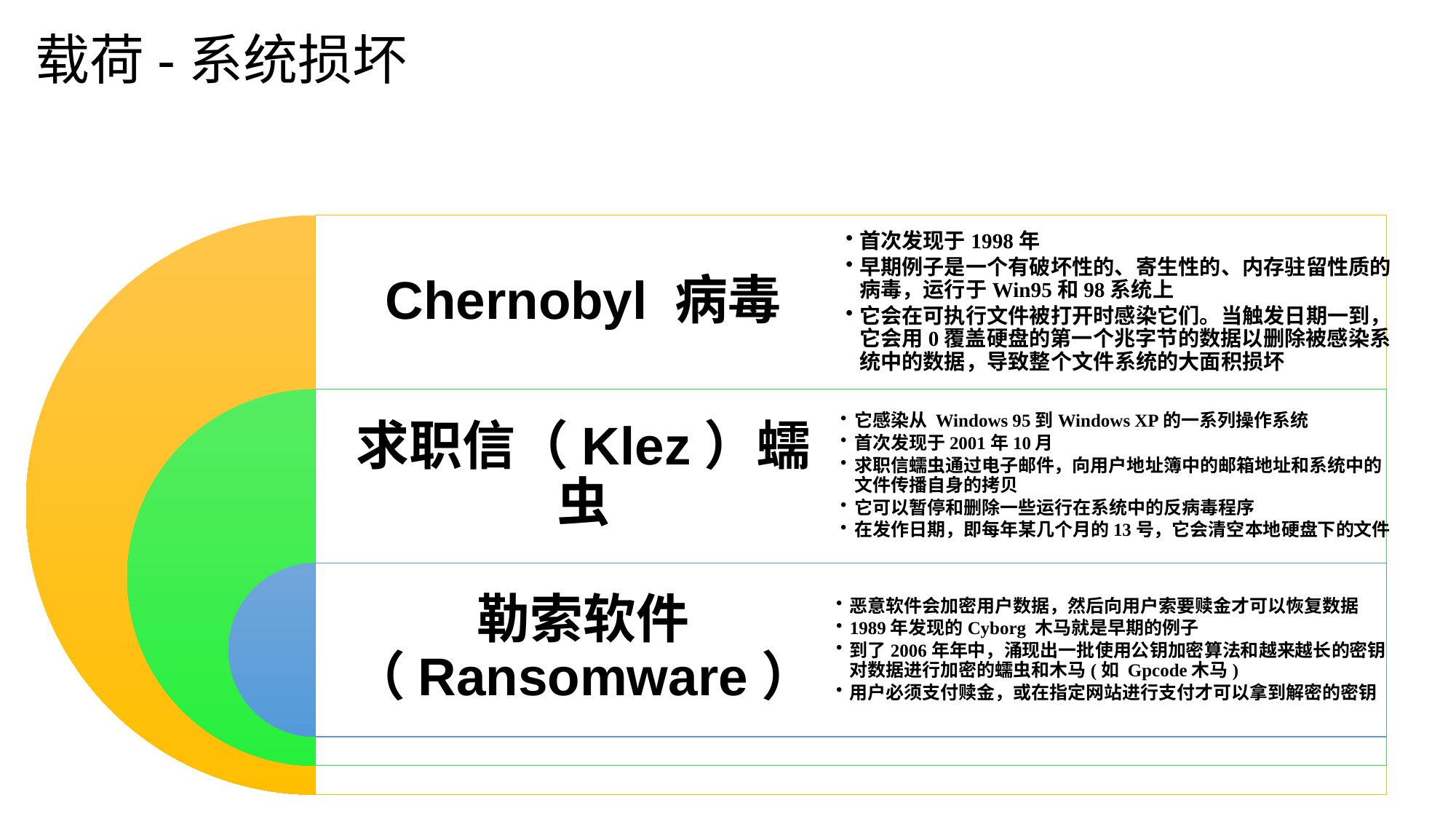

载荷-系统损坏

Chernobyl 病毒
求职信（Klez）蠕虫
勒索软件（Ransomware）
首次发现于1998年
早期例子是一个有破坏性的、寄生性的、内存驻留性质的病毒，运行于Win95和98系统上
它会在可执行文件被打开时感染它们。当触发日期一到，它会用0覆盖硬盘的第一个兆字节的数据以删除被感染系统中的数据，导致整个文件系统的大面积损坏
它感染从 Windows 95到Windows XP的一系列操作系统
首次发现于2001年10月
求职信蠕虫通过电子邮件，向用户地址簿中的邮箱地址和系统中的文件传播自身的拷贝
它可以暂停和删除一些运行在系统中的反病毒程序
在发作日期，即每年某几个月的13号，它会清空本地硬盘下的文件
恶意软件会加密用户数据，然后向用户索要赎金才可以恢复数据
1989年发现的Cyborg 木马就是早期的例子
到了2006年年中，涌现出一批使用公钥加密算法和越来越长的密钥对数据进行加密的蠕虫和木马(如 Gpcode木马)
用户必须支付赎金，或在指定网站进行支付才可以拿到解密的密钥